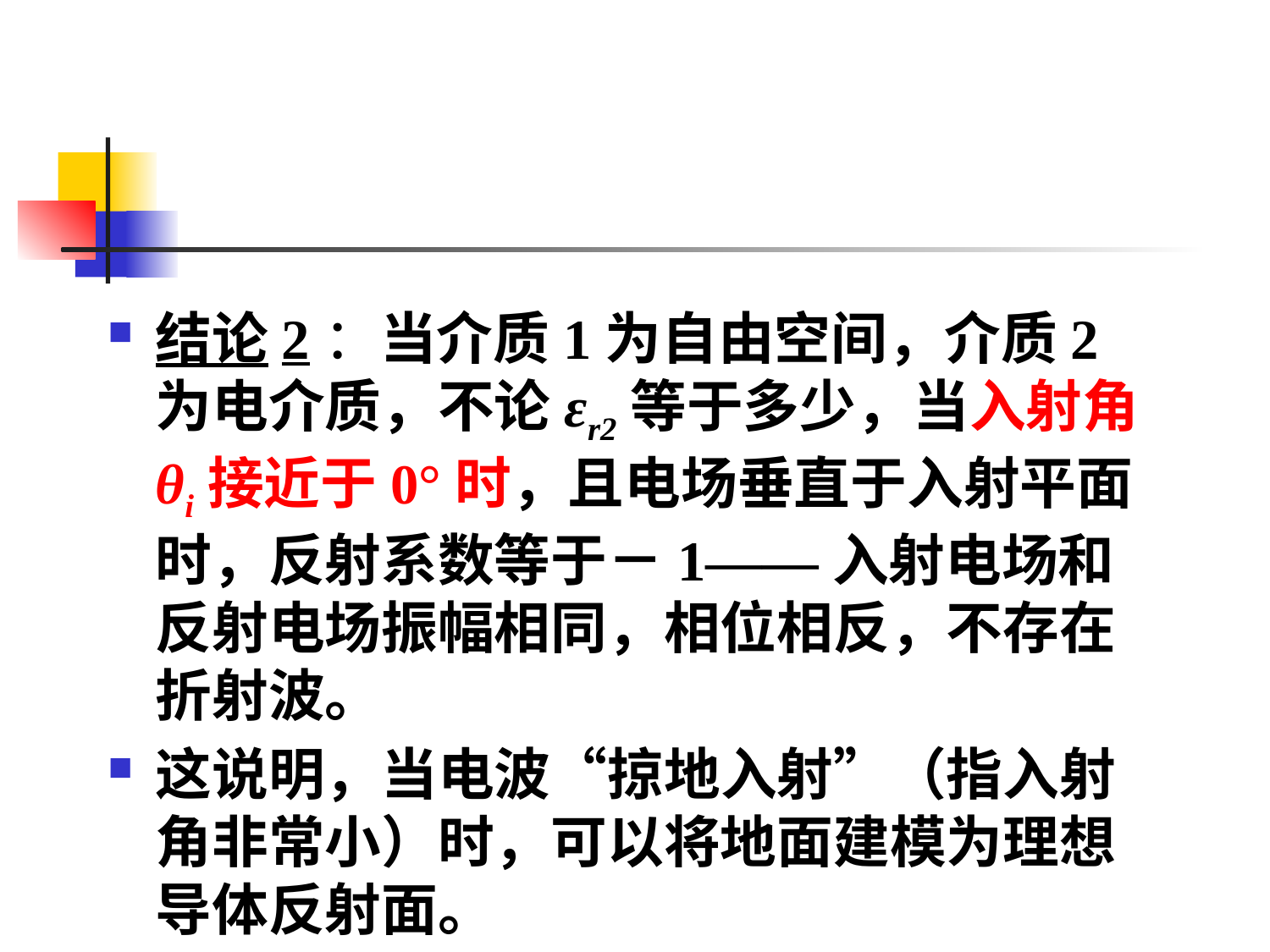

#
结论2：当介质1为自由空间，介质2为电介质，不论εr2等于多少，当入射角θi接近于0°时，且电场垂直于入射平面时，反射系数等于－1——入射电场和反射电场振幅相同，相位相反，不存在折射波。
这说明，当电波“掠地入射”（指入射角非常小）时，可以将地面建模为理想导体反射面。